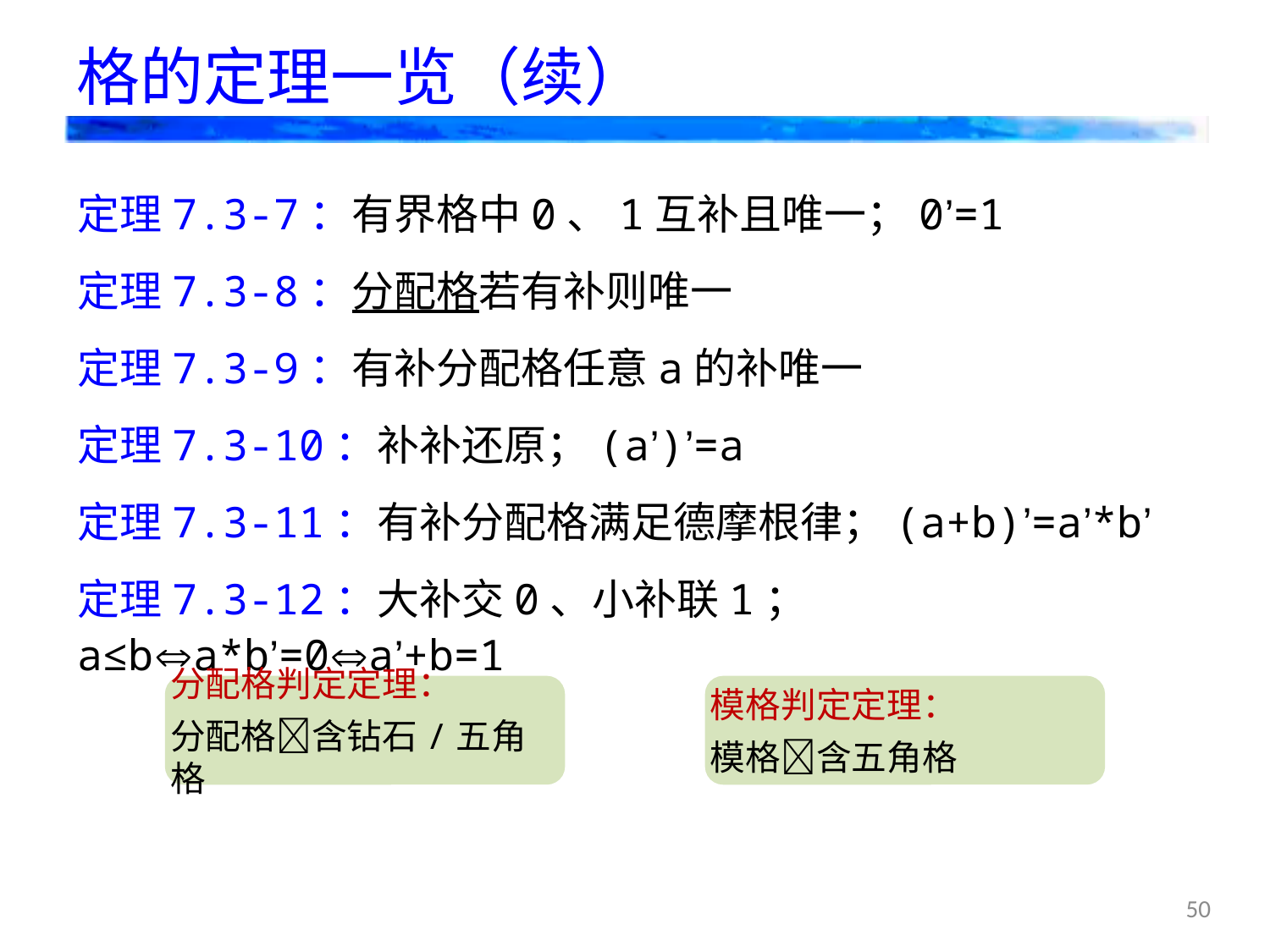

# 格的定理一览（续）
定理7.3-7：有界格中0、1互补且唯一；0’=1
定理7.3-8：分配格若有补则唯一
定理7.3-9：有补分配格任意a的补唯一
定理7.3-10：补补还原；(a’)’=a
定理7.3-11：有补分配格满足德摩根律；(a+b)’=a’*b’
定理7.3-12：大补交0、小补联1；a≤b⇔a*b’=0⇔a’+b=1
模格判定定理：
模格⇔含五角格
分配格判定定理：
分配格⇔含钻石/五角格
50